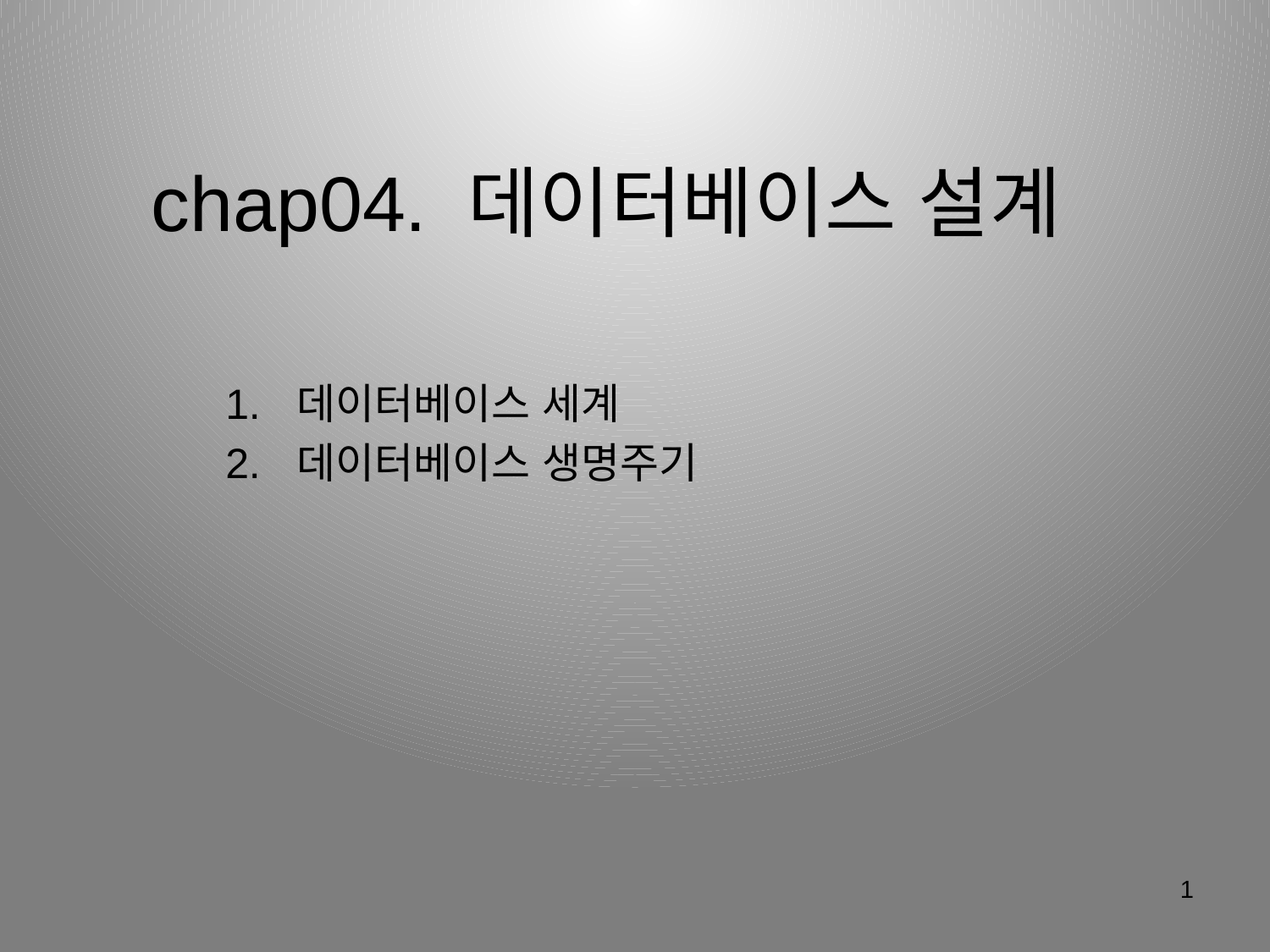

chap04. 데이터베이스 설계
데이터베이스 세계
데이터베이스 생명주기
1